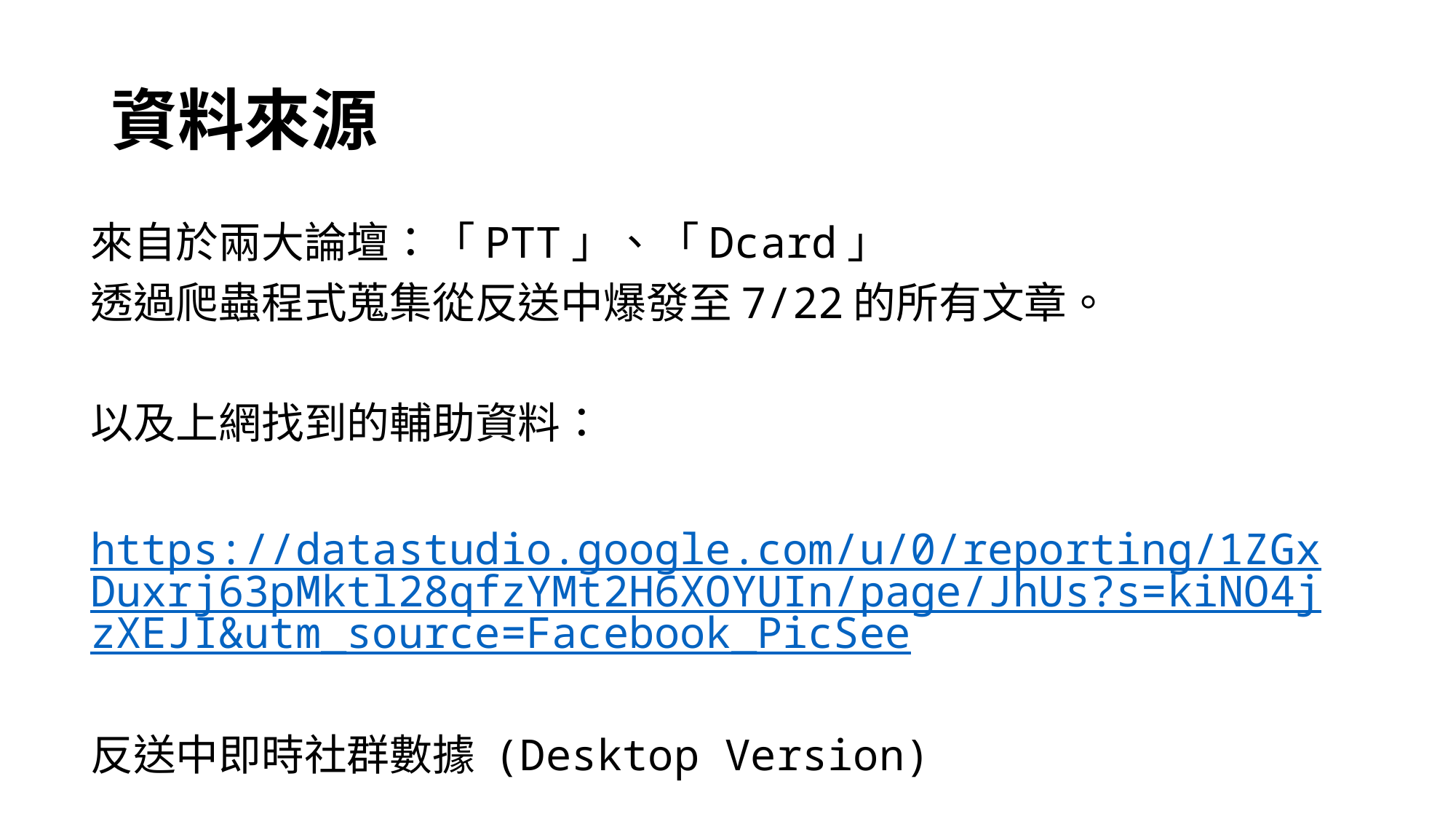

# 資料來源
來自於兩大論壇：「PTT」、「Dcard」
透過爬蟲程式蒐集從反送中爆發至7/22的所有文章。

以及上網找到的輔助資料：

https://datastudio.google.com/u/0/reporting/1ZGxDuxrj63pMktl28qfzYMt2H6XOYUIn/page/JhUs?s=kiNO4jzXEJI&utm_source=Facebook_PicSee

反送中即時社群數據 (Desktop Version)